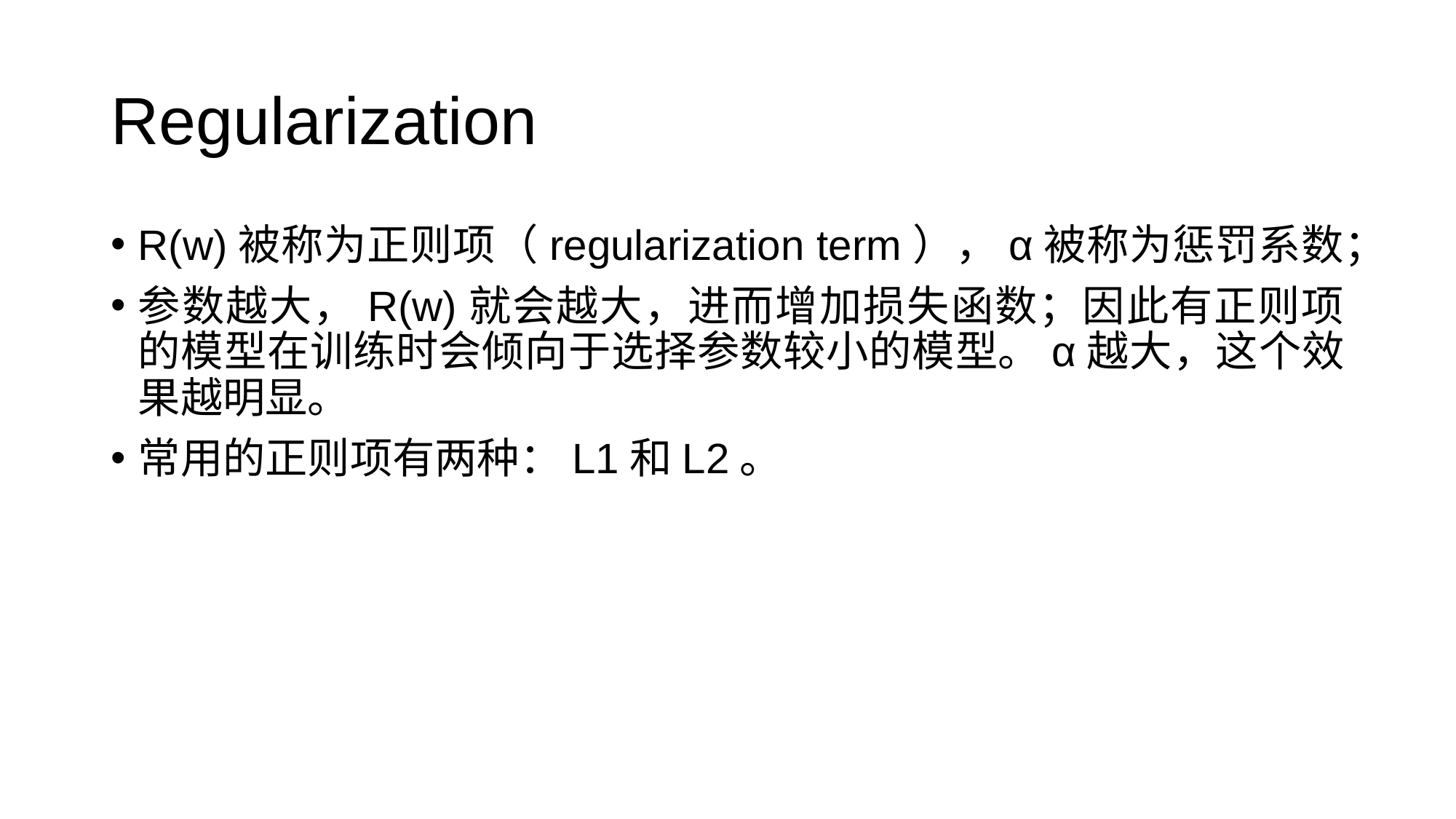

# Regularization
R(w)被称为正则项（regularization term），α被称为惩罚系数；
参数越大，R(w)就会越大，进而增加损失函数；因此有正则项的模型在训练时会倾向于选择参数较小的模型。α越大，这个效果越明显。
常用的正则项有两种：L1和L2。